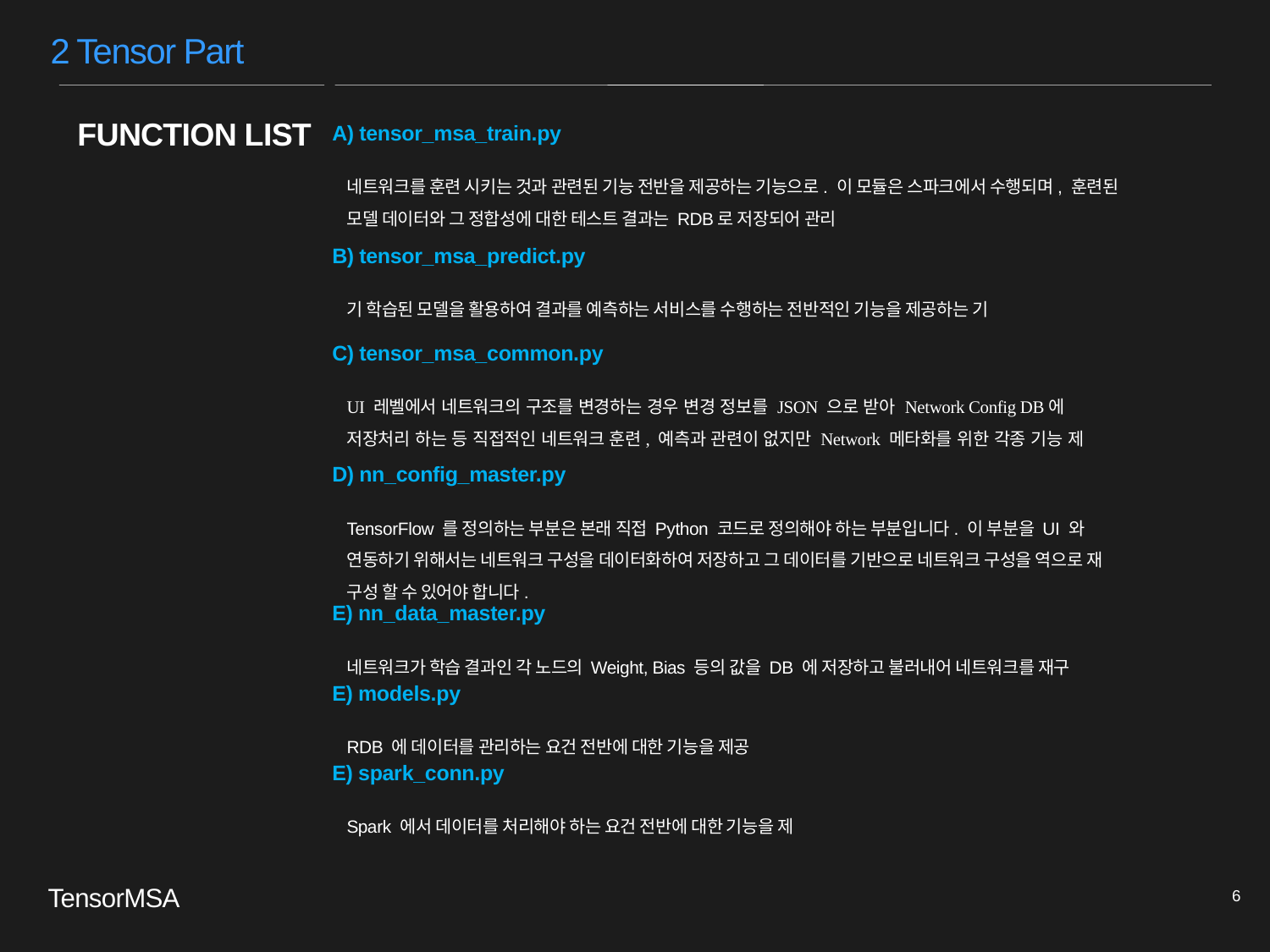

2 Tensor Part

FUNCTION LIST
A) tensor_msa_train.py
네트워크를 훈련 시키는 것과 관련된 기능 전반을 제공하는 기능으로. 이 모듈은 스파크에서 수행되며, 훈련된 모델 데이터와 그 정합성에 대한 테스트 결과는 RDB로 저장되어 관리
B) tensor_msa_predict.py
기 학습된 모델을 활용하여 결과를 예측하는 서비스를 수행하는 전반적인 기능을 제공하는 기
C) tensor_msa_common.py
UI 레벨에서 네트워크의 구조를 변경하는 경우 변경 정보를 JSON 으로 받아 Network Config DB에 저장처리 하는 등 직접적인 네트워크 훈련, 예측과 관련이 없지만 Network 메타화를 위한 각종 기능 제
D) nn_config_master.py
TensorFlow 를 정의하는 부분은 본래 직접 Python 코드로 정의해야 하는 부분입니다. 이 부분을 UI 와 연동하기 위해서는 네트워크 구성을 데이터화하여 저장하고 그 데이터를 기반으로 네트워크 구성을 역으로 재 구성 할 수 있어야 합니다.
E) nn_data_master.py
네트워크가 학습 결과인 각 노드의 Weight, Bias 등의 값을 DB 에 저장하고 불러내어 네트워크를 재구
E) models.py
RDB 에 데이터를 관리하는 요건 전반에 대한 기능을 제공
E) spark_conn.py
Spark 에서 데이터를 처리해야 하는 요건 전반에 대한 기능을 제
TensorMSA
6